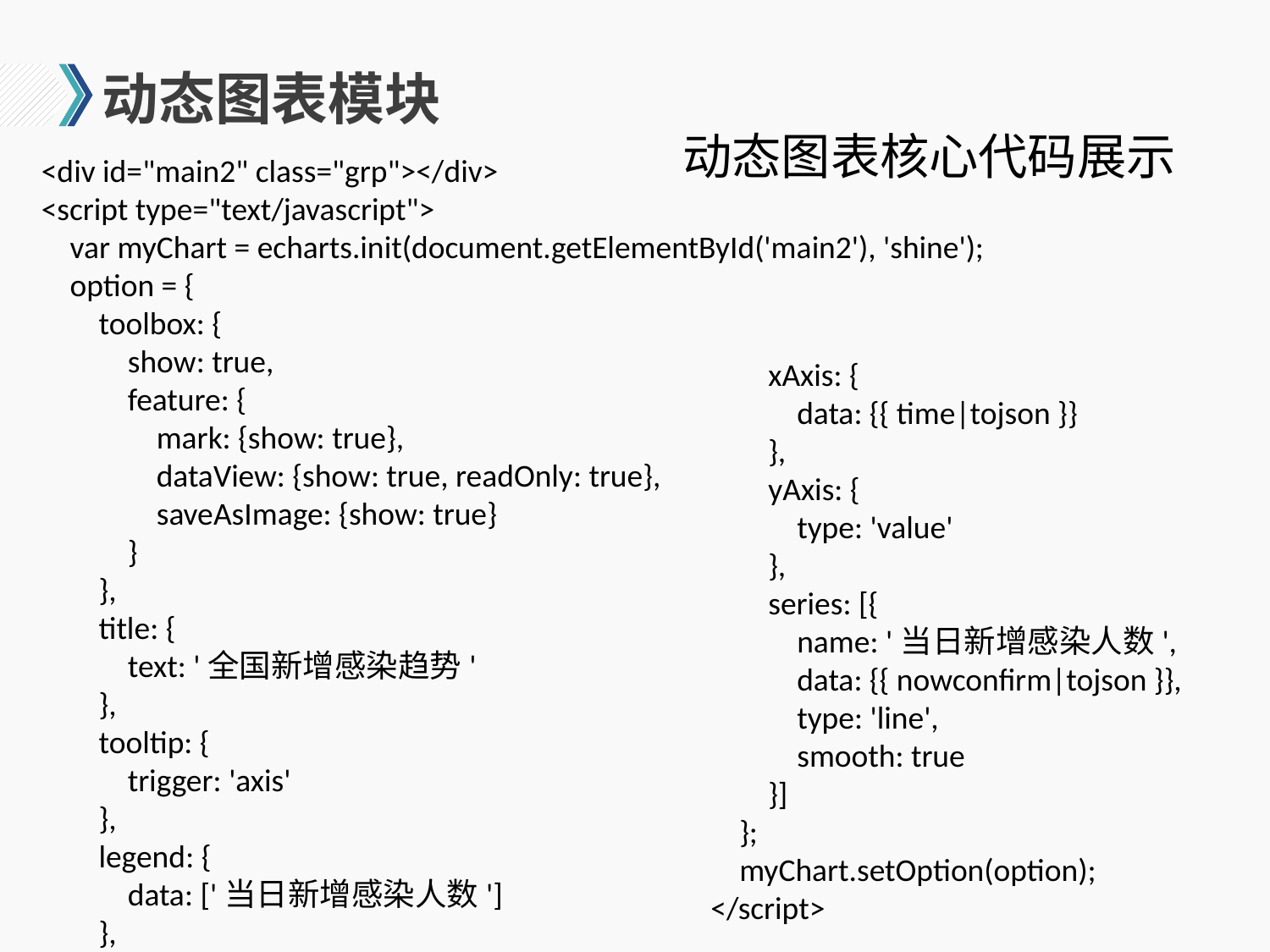

# 动态图表模块
动态图表核心代码展示
    <div id="main2" class="grp"></div>
    <script type="text/javascript">
        var myChart = echarts.init(document.getElementById('main2'), 'shine');
        option = {
            toolbox: {
                show: true,
                feature: {
                    mark: {show: true},
                    dataView: {show: true, readOnly: true},
                    saveAsImage: {show: true}
                }
            },
            title: {
                text: '全国新增感染趋势'
            },
            tooltip: {
                trigger: 'axis'
            },
            legend: {
                data: ['当日新增感染人数']
            },

            xAxis: {
                data: {{ time|tojson }}
            },
            yAxis: {
                type: 'value'
            },
            series: [{
                name: '当日新增感染人数',
                data: {{ nowconfirm|tojson }},
                type: 'line',
                smooth: true
            }]
        };
        myChart.setOption(option);
    </script>